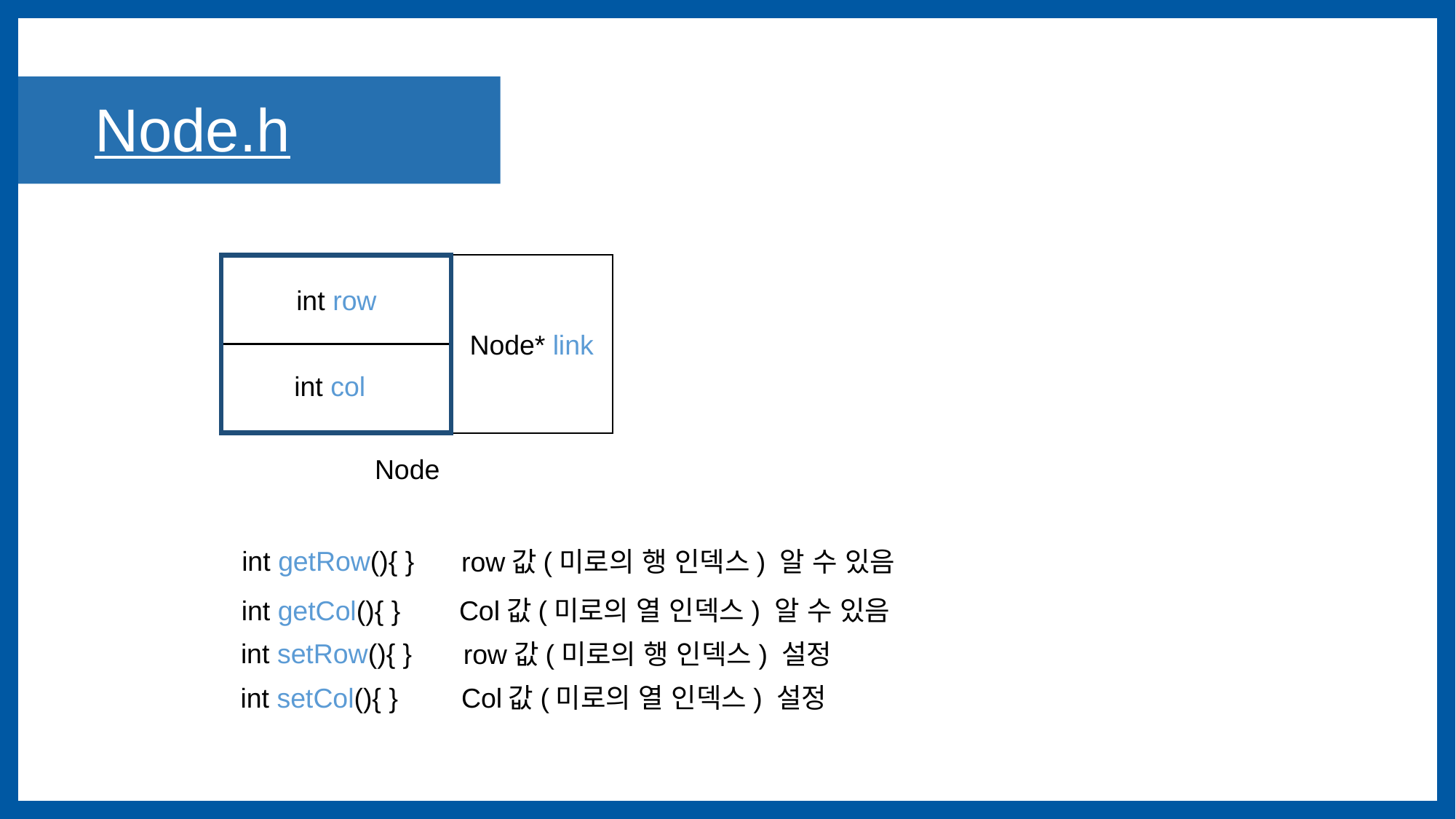

Node.h

int row
Node* link
int col
Node

int getRow(){ }
row값(미로의 행 인덱스) 알 수 있음
int getCol(){ }
Col값(미로의 열 인덱스) 알 수 있음
int setRow(){ }
row값(미로의 행 인덱스) 설정
int setCol(){ }
Col값(미로의 열 인덱스) 설정